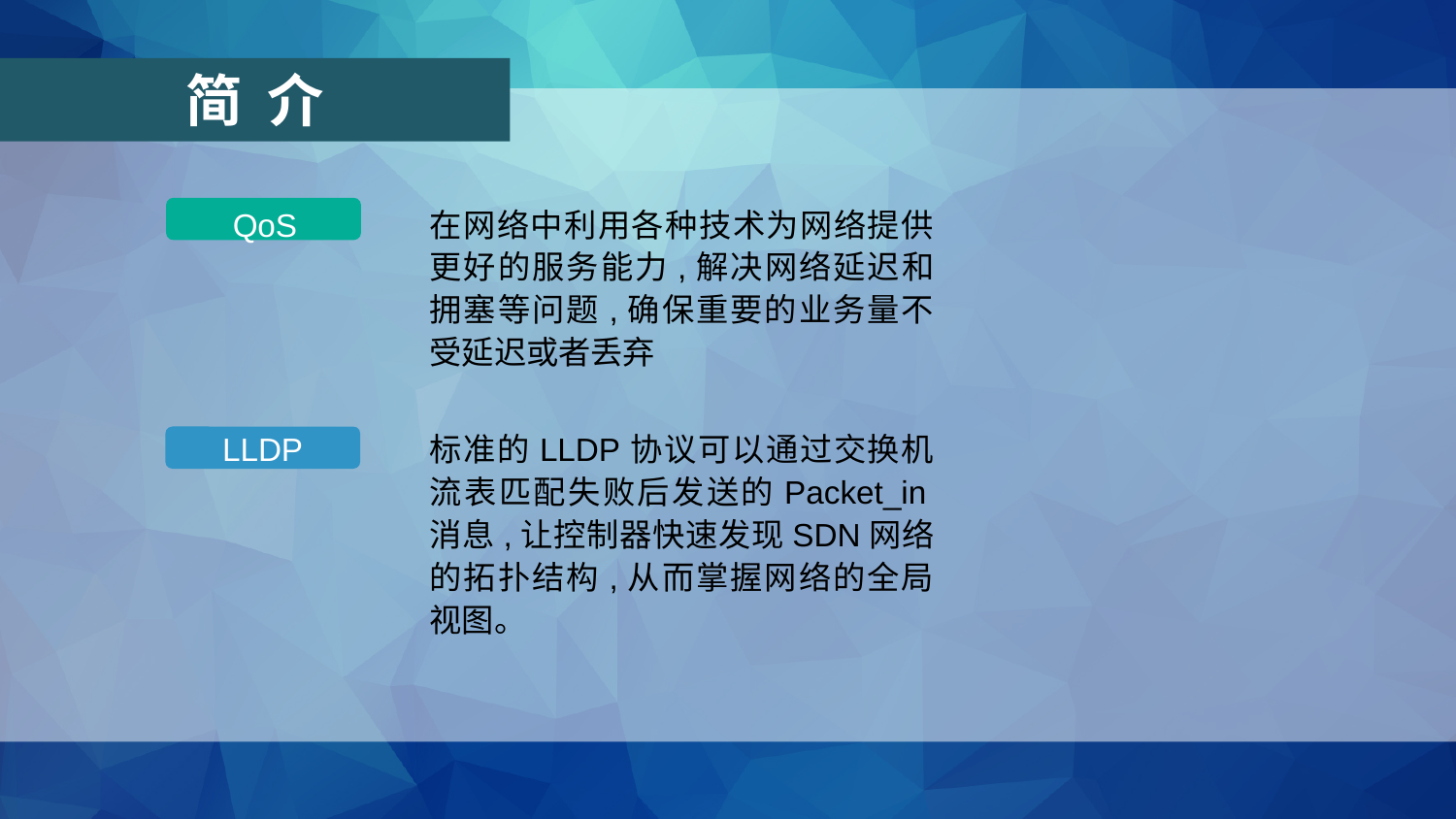

简  介

QoS
在网络中利用各种技术为网络提供更好的服务能力,解决网络延迟和拥塞等问题,确保重要的业务量不受延迟或者丢弃
标准的LLDP协议可以通过交换机流表匹配失败后发送的Packet_in消息,让控制器快速发现SDN网络的拓扑结构,从而掌握网络的全局视图。
LLDP